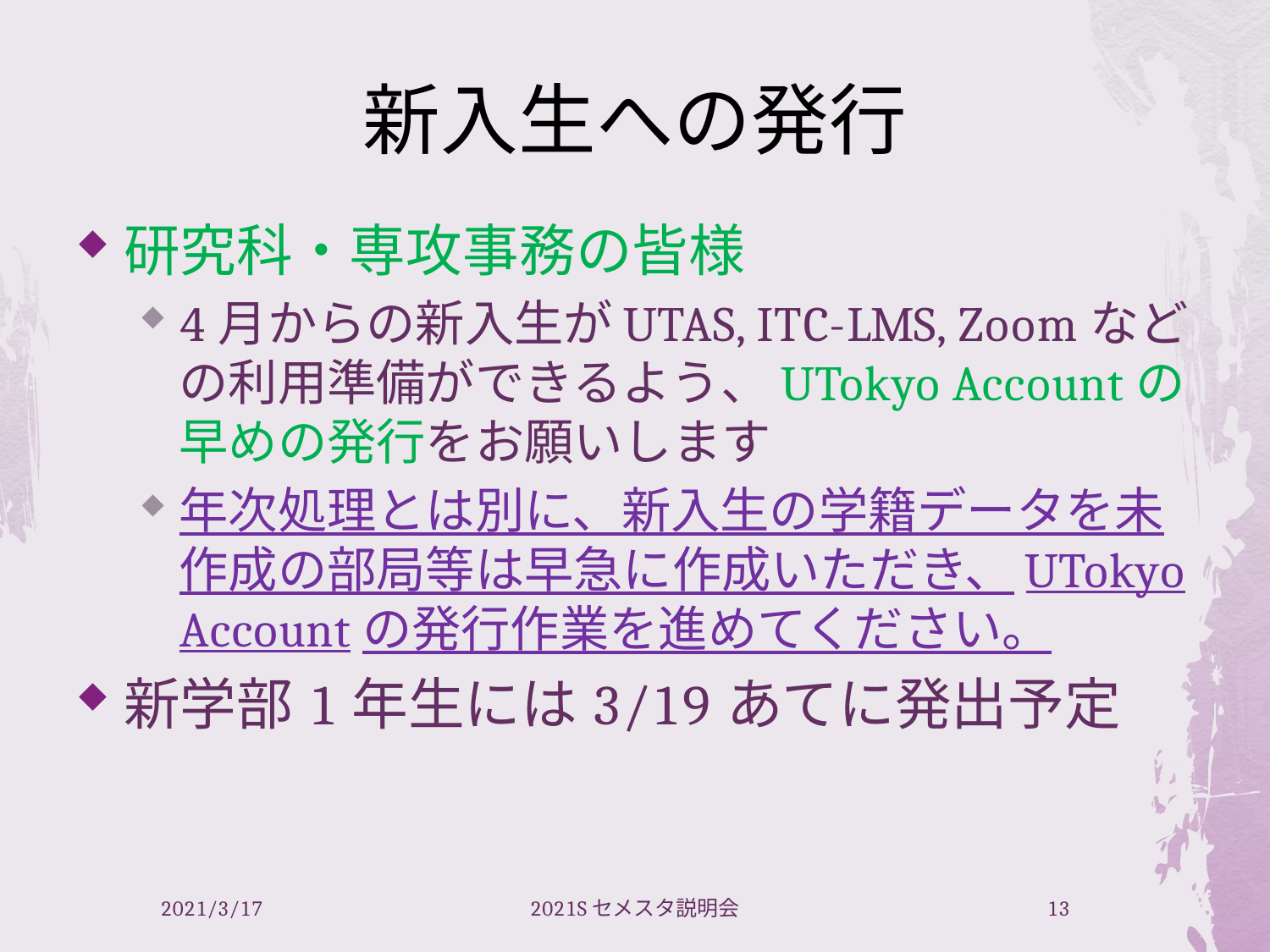

# 新入生への発行
研究科・専攻事務の皆様
4月からの新入生がUTAS, ITC-LMS, Zoomなどの利用準備ができるよう、UTokyo Accountの早めの発行をお願いします
年次処理とは別に、新入生の学籍データを未作成の部局等は早急に作成いただき、UTokyo Accountの発行作業を進めてください。
新学部1年生には3/19あてに発出予定
2021/3/17
2021Sセメスタ説明会
13